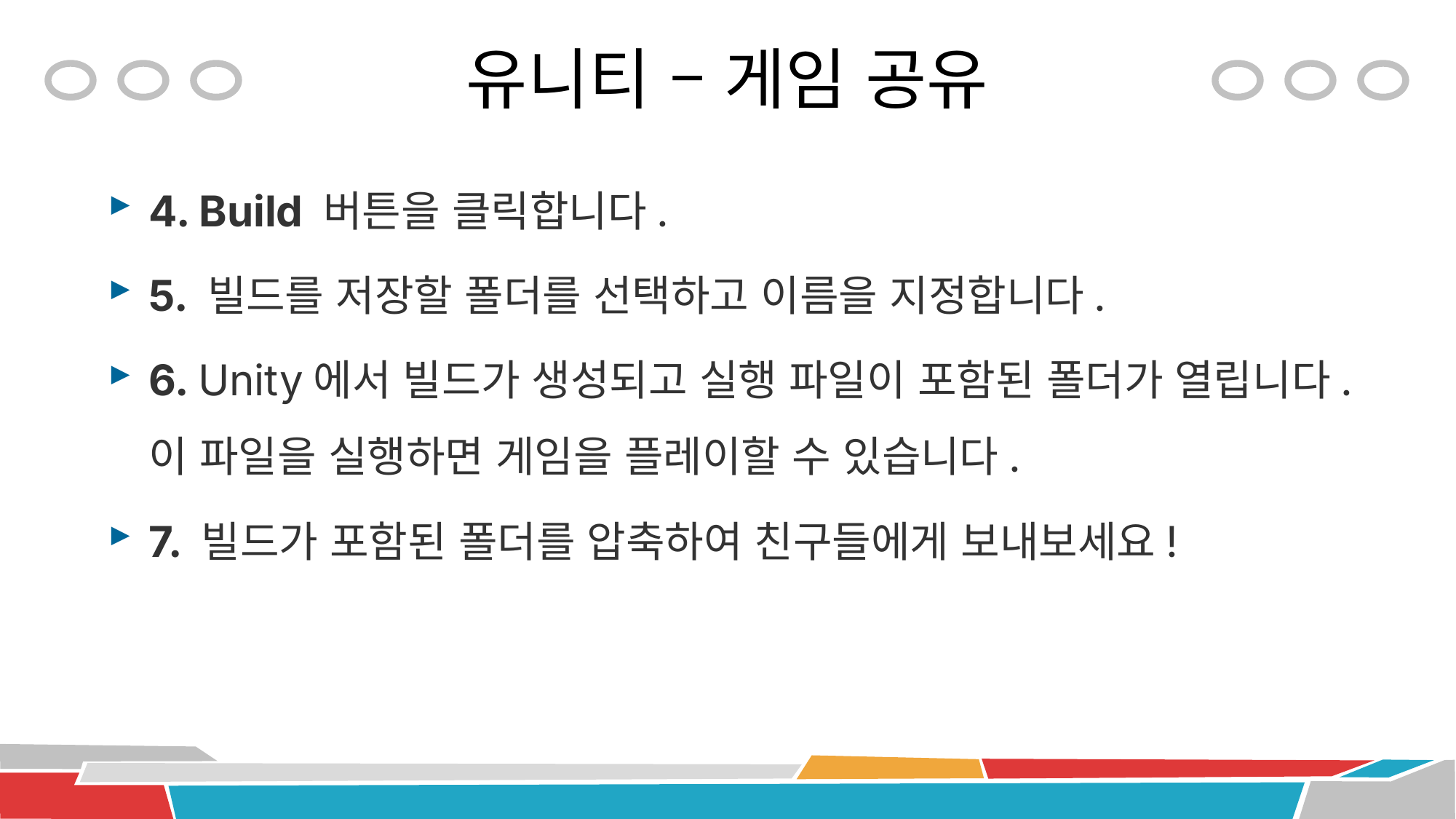

# 유니티 – 게임 공유
4. Build 버튼을 클릭합니다.
5. 빌드를 저장할 폴더를 선택하고 이름을 지정합니다.
6. Unity에서 빌드가 생성되고 실행 파일이 포함된 폴더가 열립니다. 이 파일을 실행하면 게임을 플레이할 수 있습니다.
7. 빌드가 포함된 폴더를 압축하여 친구들에게 보내보세요!